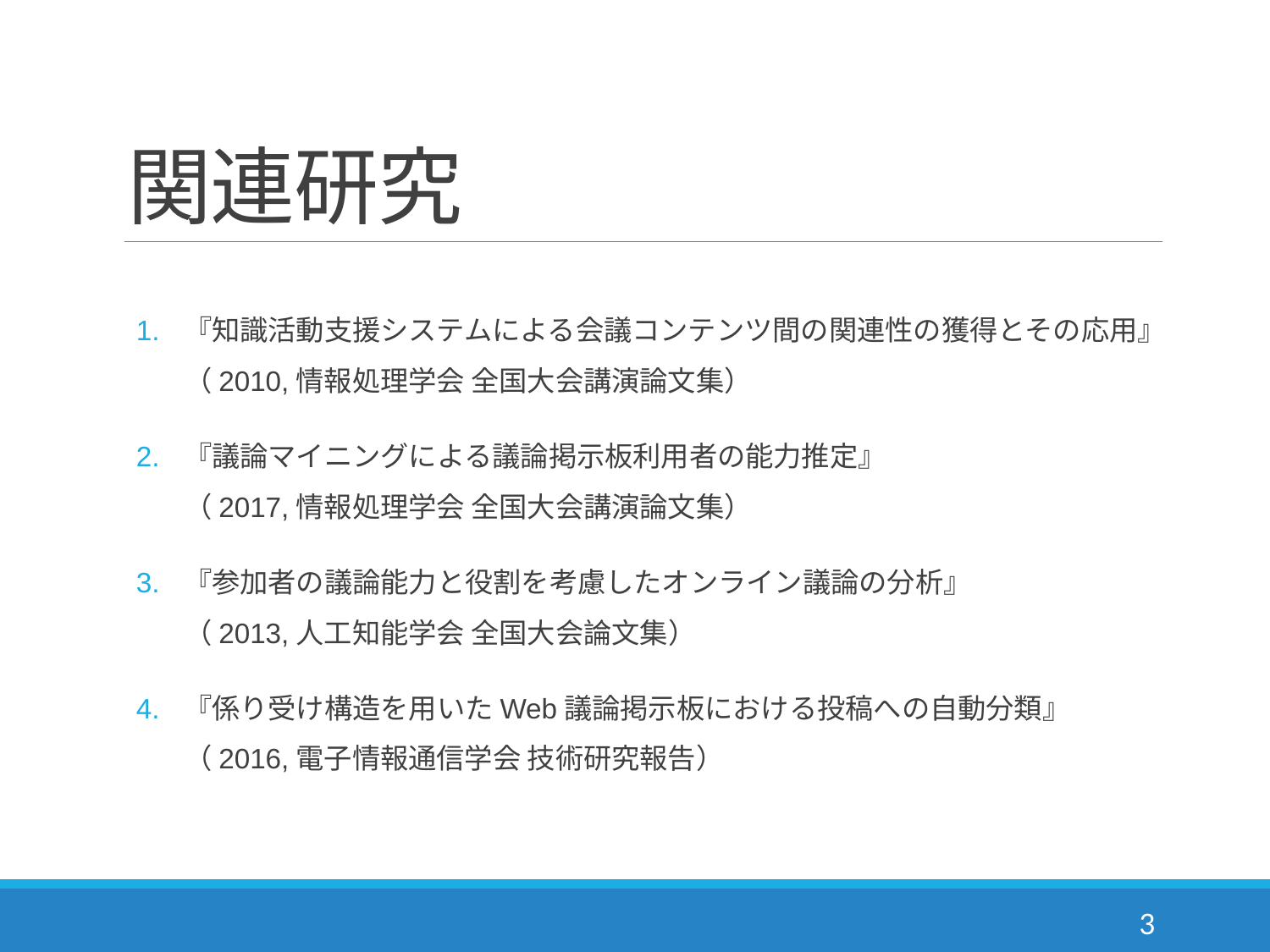

# 関連研究
『知識活動支援システムによる会議コンテンツ間の関連性の獲得とその応用』
（2010,情報処理学会 全国大会講演論文集）
『議論マイニングによる議論掲示板利用者の能力推定』
（2017,情報処理学会 全国大会講演論文集）
『参加者の議論能力と役割を考慮したオンライン議論の分析』
（2013,人工知能学会 全国大会論文集）
『係り受け構造を用いたWeb議論掲示板における投稿への自動分類』
（2016,電子情報通信学会 技術研究報告）

3